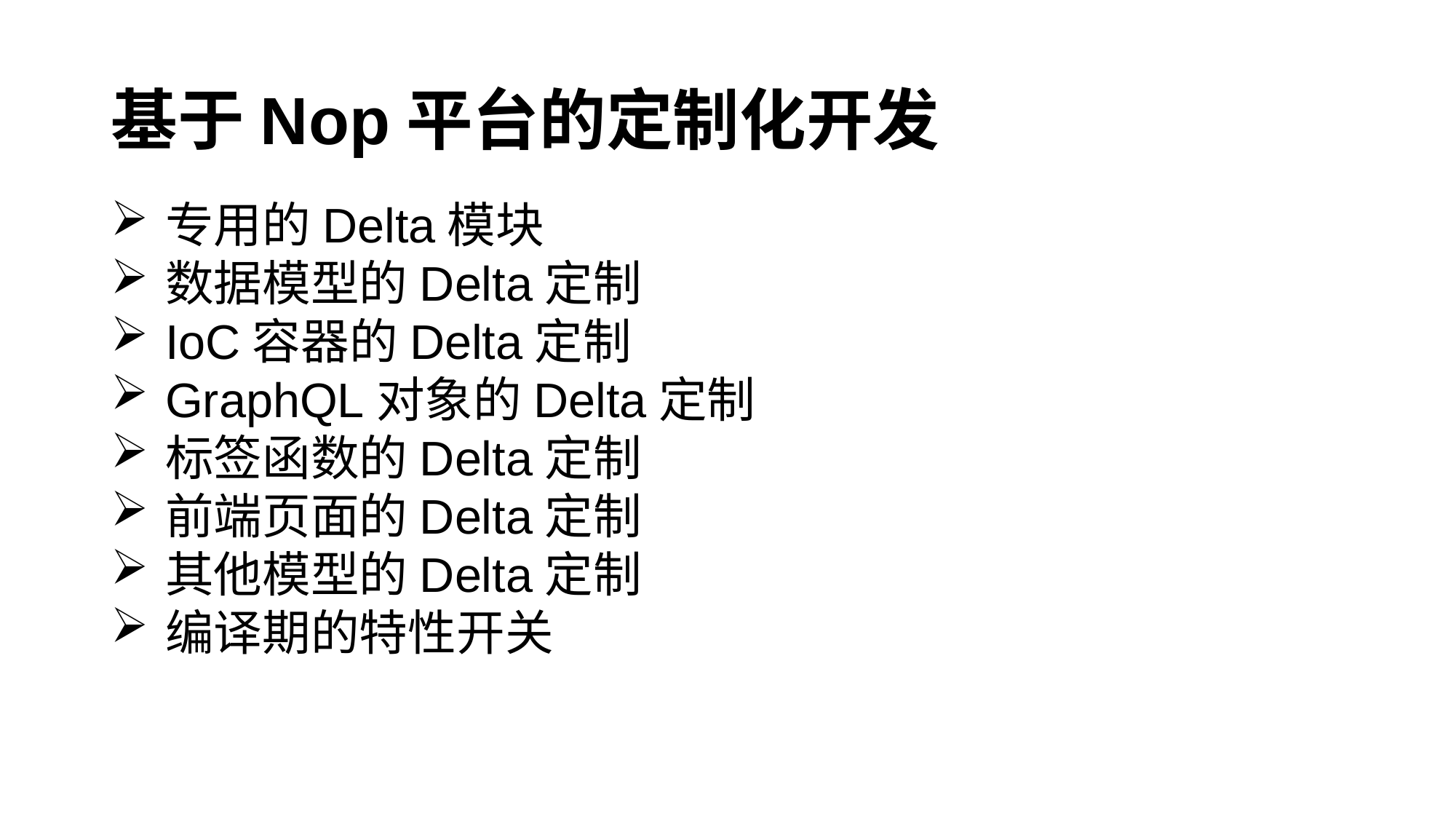

# 基于Nop平台的定制化开发
专用的Delta模块
数据模型的Delta定制
IoC容器的Delta定制
GraphQL对象的Delta定制
标签函数的Delta定制
前端页面的Delta定制
其他模型的Delta定制
编译期的特性开关